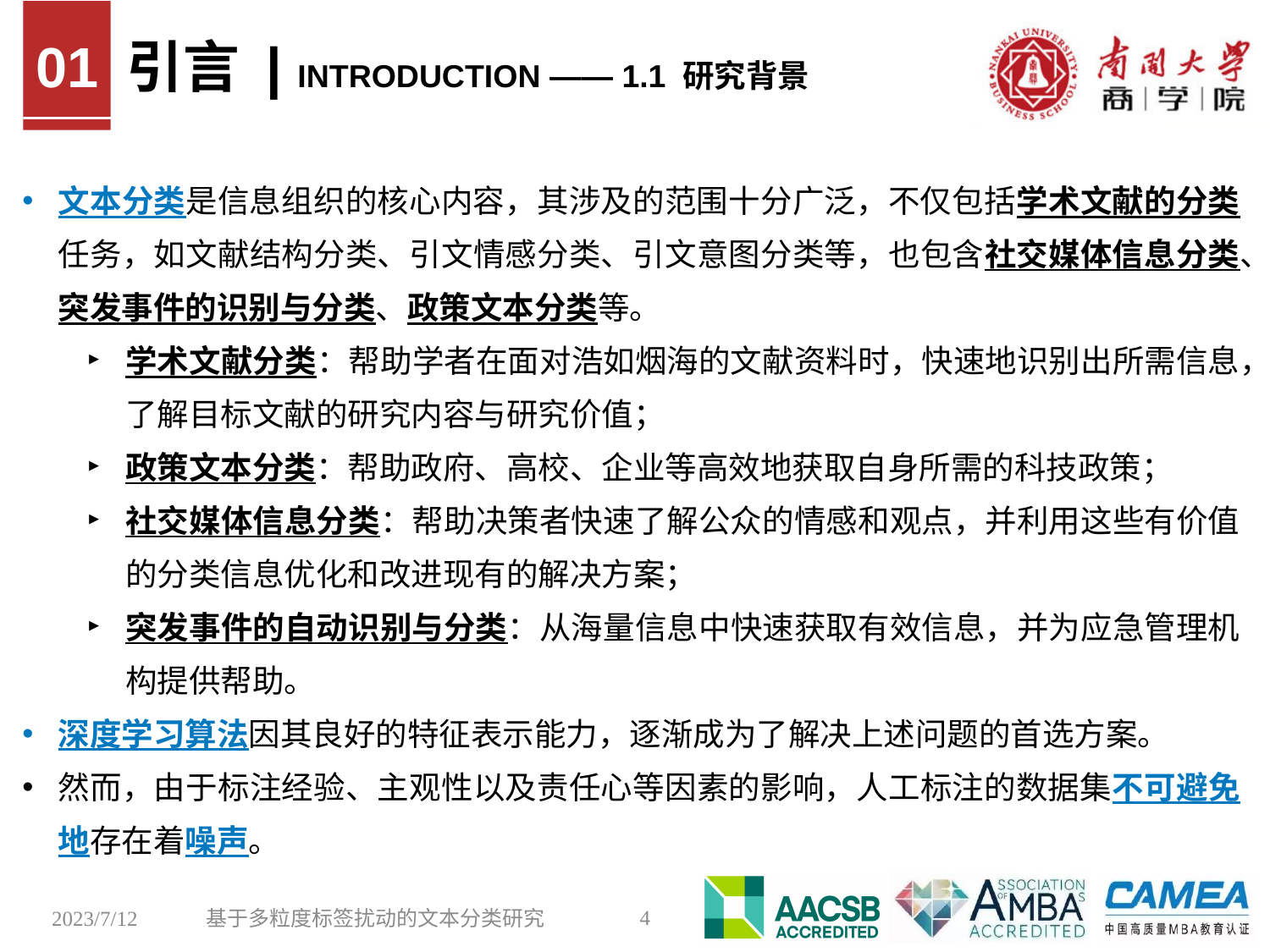

引言 | INTRODUCTION —— 1.1 研究背景
01
文本分类是信息组织的核心内容，其涉及的范围十分广泛，不仅包括学术文献的分类任务，如文献结构分类、引文情感分类、引文意图分类等，也包含社交媒体信息分类、突发事件的识别与分类、政策文本分类等。
学术文献分类：帮助学者在面对浩如烟海的文献资料时，快速地识别出所需信息，了解目标文献的研究内容与研究价值；
政策文本分类：帮助政府、高校、企业等高效地获取自身所需的科技政策；
社交媒体信息分类：帮助决策者快速了解公众的情感和观点，并利用这些有价值的分类信息优化和改进现有的解决方案；
突发事件的自动识别与分类：从海量信息中快速获取有效信息，并为应急管理机构提供帮助。
深度学习算法因其良好的特征表示能力，逐渐成为了解决上述问题的首选方案。
然而，由于标注经验、主观性以及责任心等因素的影响，人工标注的数据集不可避免地存在着噪声。
4
2023/7/12
基于多粒度标签扰动的文本分类研究